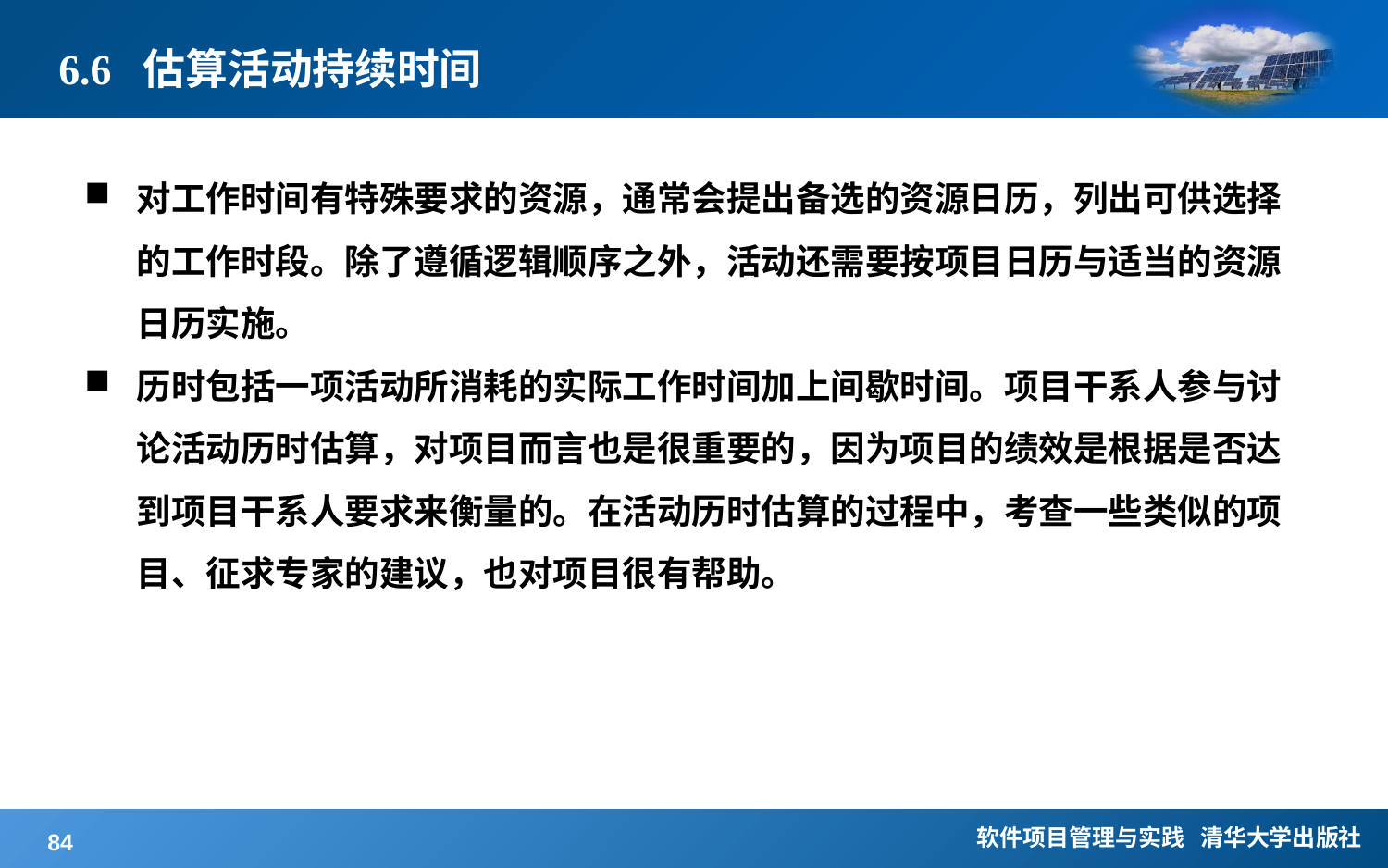

# 6.6  估算活动持续时间
对工作时间有特殊要求的资源，通常会提出备选的资源日历，列出可供选择的工作时段。除了遵循逻辑顺序之外，活动还需要按项目日历与适当的资源日历实施。
历时包括一项活动所消耗的实际工作时间加上间歇时间。项目干系人参与讨论活动历时估算，对项目而言也是很重要的，因为项目的绩效是根据是否达到项目干系人要求来衡量的。在活动历时估算的过程中，考查一些类似的项目、征求专家的建议，也对项目很有帮助。